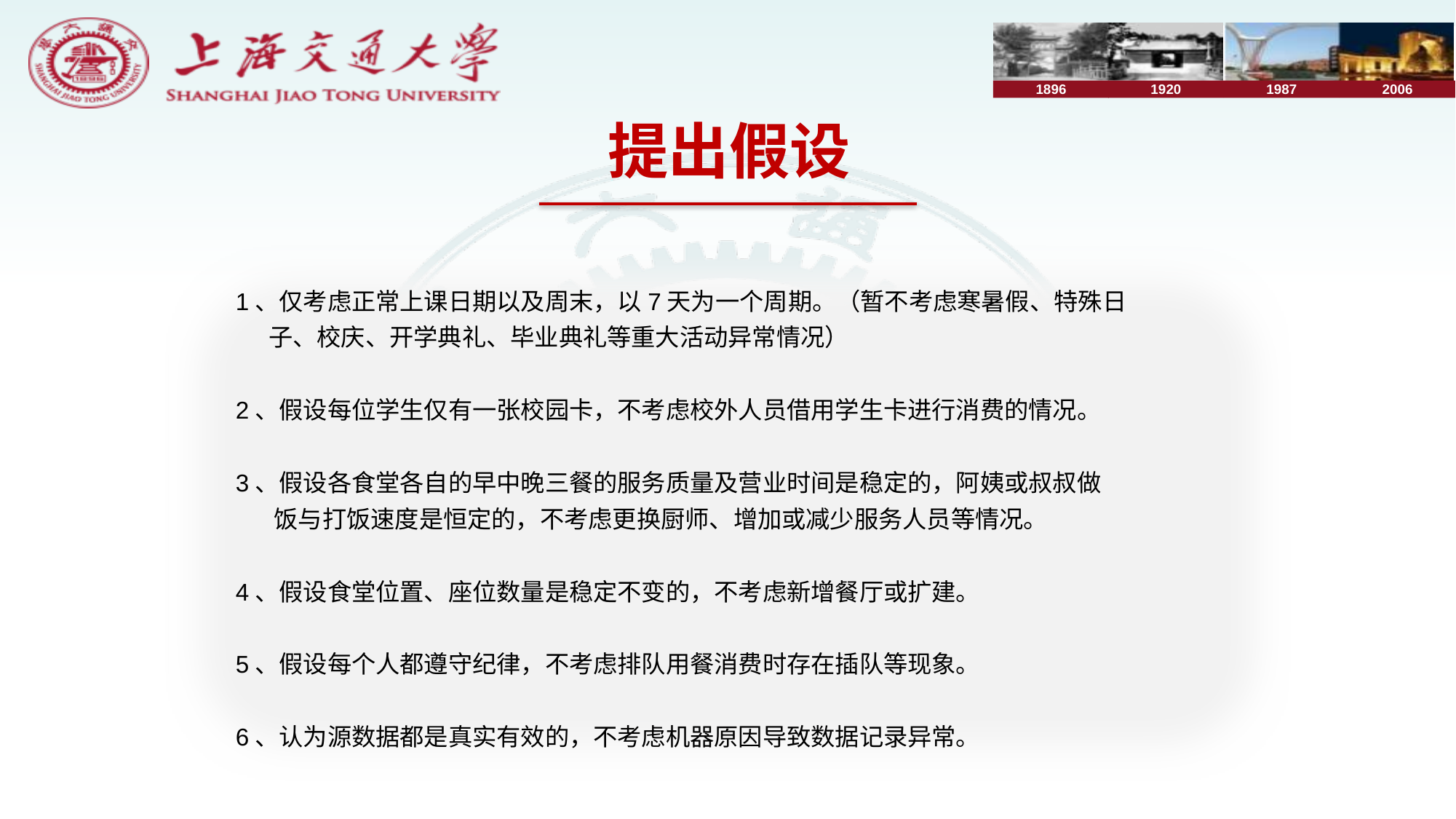

提出假设
1、仅考虑正常上课日期以及周末，以7天为一个周期。（暂不考虑寒暑假、特殊日
     子、校庆、开学典礼、毕业典礼等重大活动异常情况）

2、假设每位学生仅有一张校园卡，不考虑校外人员借用学生卡进行消费的情况。

3、假设各食堂各自的早中晚三餐的服务质量及营业时间是稳定的，阿姨或叔叔做
      饭与打饭速度是恒定的，不考虑更换厨师、增加或减少服务人员等情况。

4、假设食堂位置、座位数量是稳定不变的，不考虑新增餐厅或扩建。

5、假设每个人都遵守纪律，不考虑排队用餐消费时存在插队等现象。

6、认为源数据都是真实有效的，不考虑机器原因导致数据记录异常。